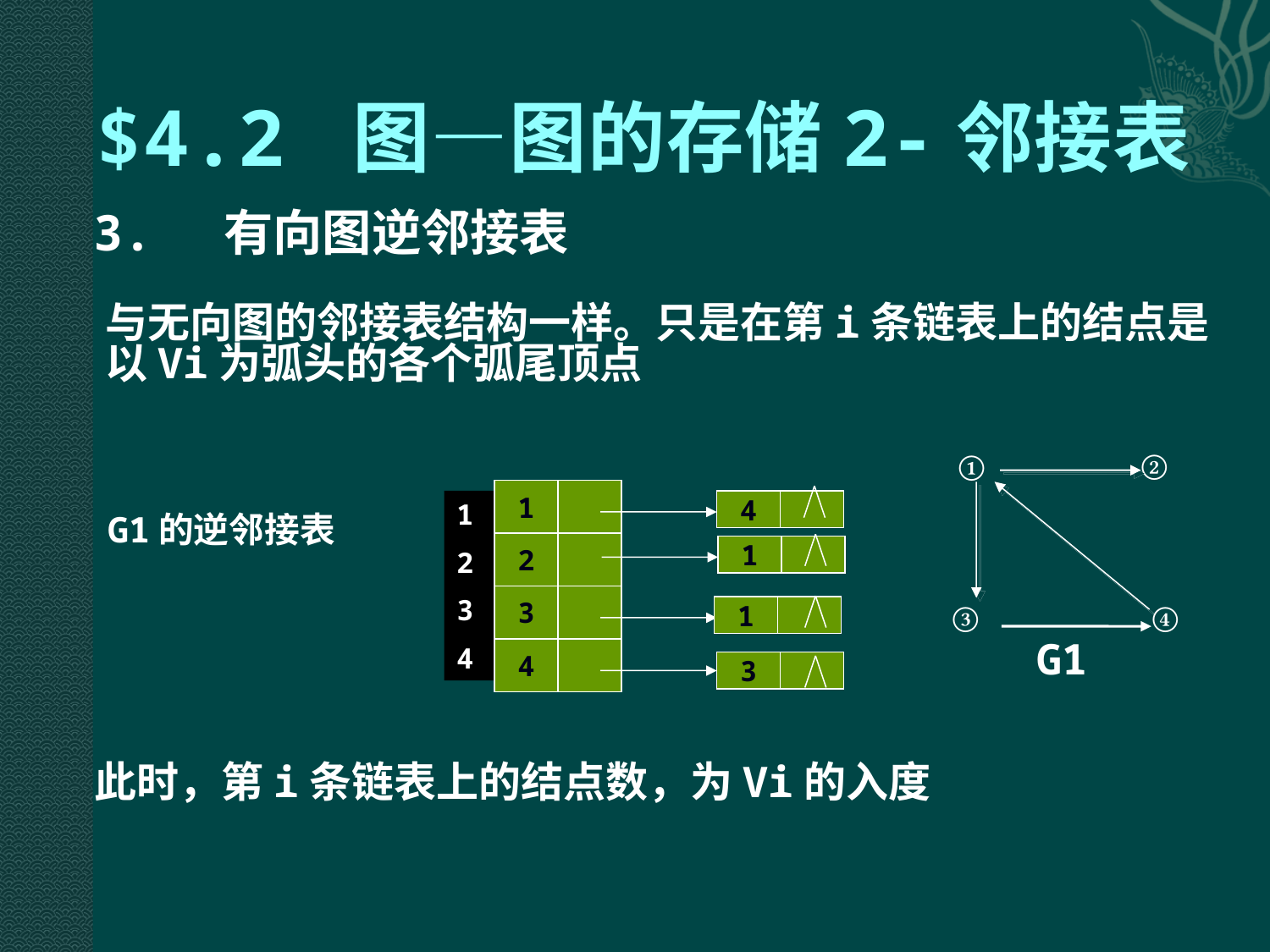

# $4.2 图—图的存储2-邻接表
3.  有向图逆邻接表
与无向图的邻接表结构一样。只是在第i条链表上的结点是以Vi为弧头的各个弧尾顶点
②
①

③
④
G1

1

1
2
3
4
4

2

1

3

1

4

3

G1的逆邻接表
此时，第i条链表上的结点数，为Vi的入度